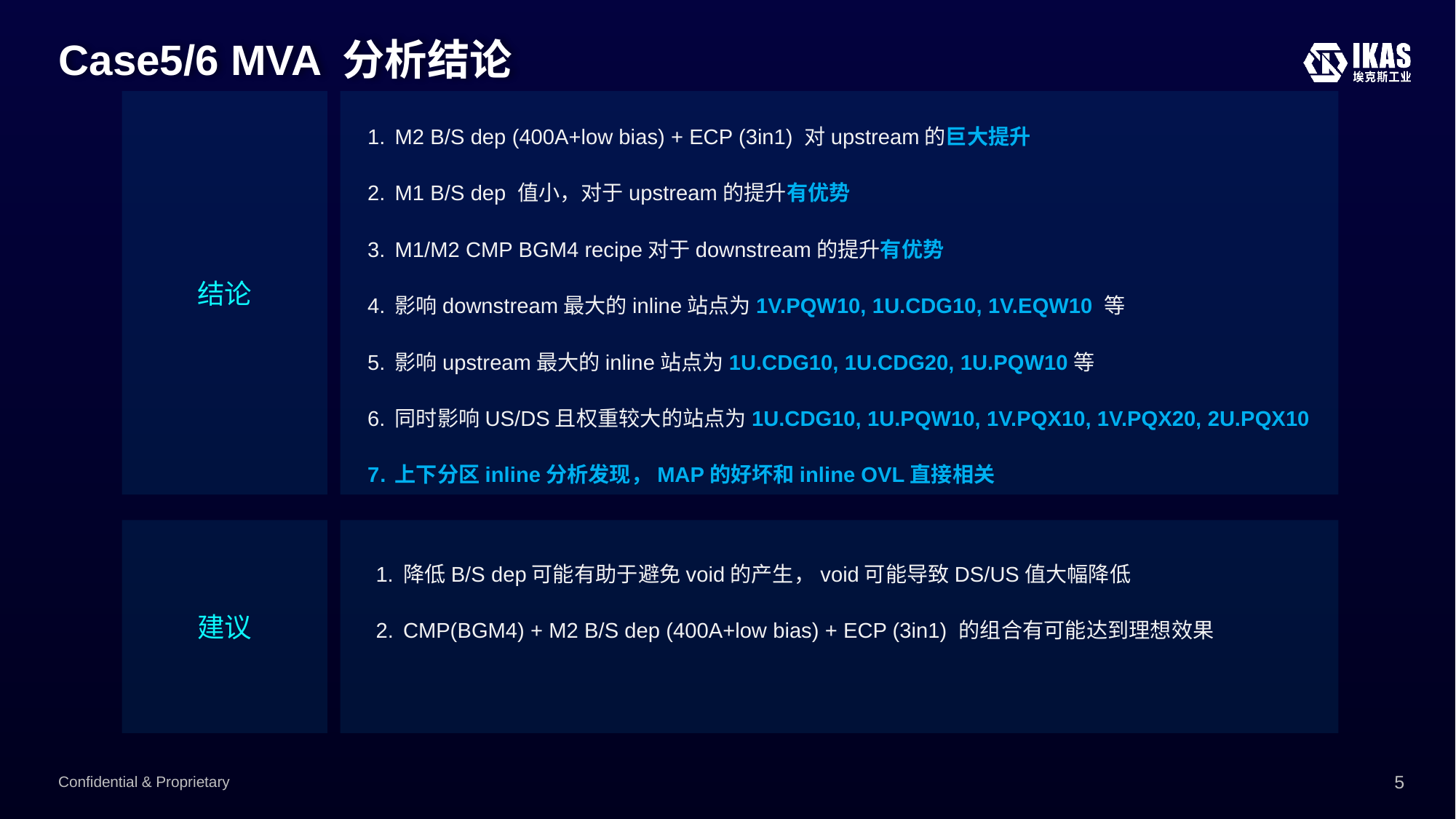

# Case5/6 MVA 分析结论
结论

M2 B/S dep (400A+low bias) + ECP (3in1) 对upstream的巨大提升
M1 B/S dep 值小，对于upstream的提升有优势
M1/M2 CMP BGM4 recipe对于downstream的提升有优势
影响downstream最大的inline站点为1V.PQW10, 1U.CDG10, 1V.EQW10 等
影响upstream最大的inline站点为1U.CDG10, 1U.CDG20, 1U.PQW10等
同时影响US/DS且权重较大的站点为1U.CDG10, 1U.PQW10, 1V.PQX10, 1V.PQX20, 2U.PQX10
上下分区inline分析发现，MAP的好坏和inline OVL直接相关
建议

降低B/S dep可能有助于避免void的产生，void可能导致DS/US值大幅降低
CMP(BGM4) + M2 B/S dep (400A+low bias) + ECP (3in1) 的组合有可能达到理想效果